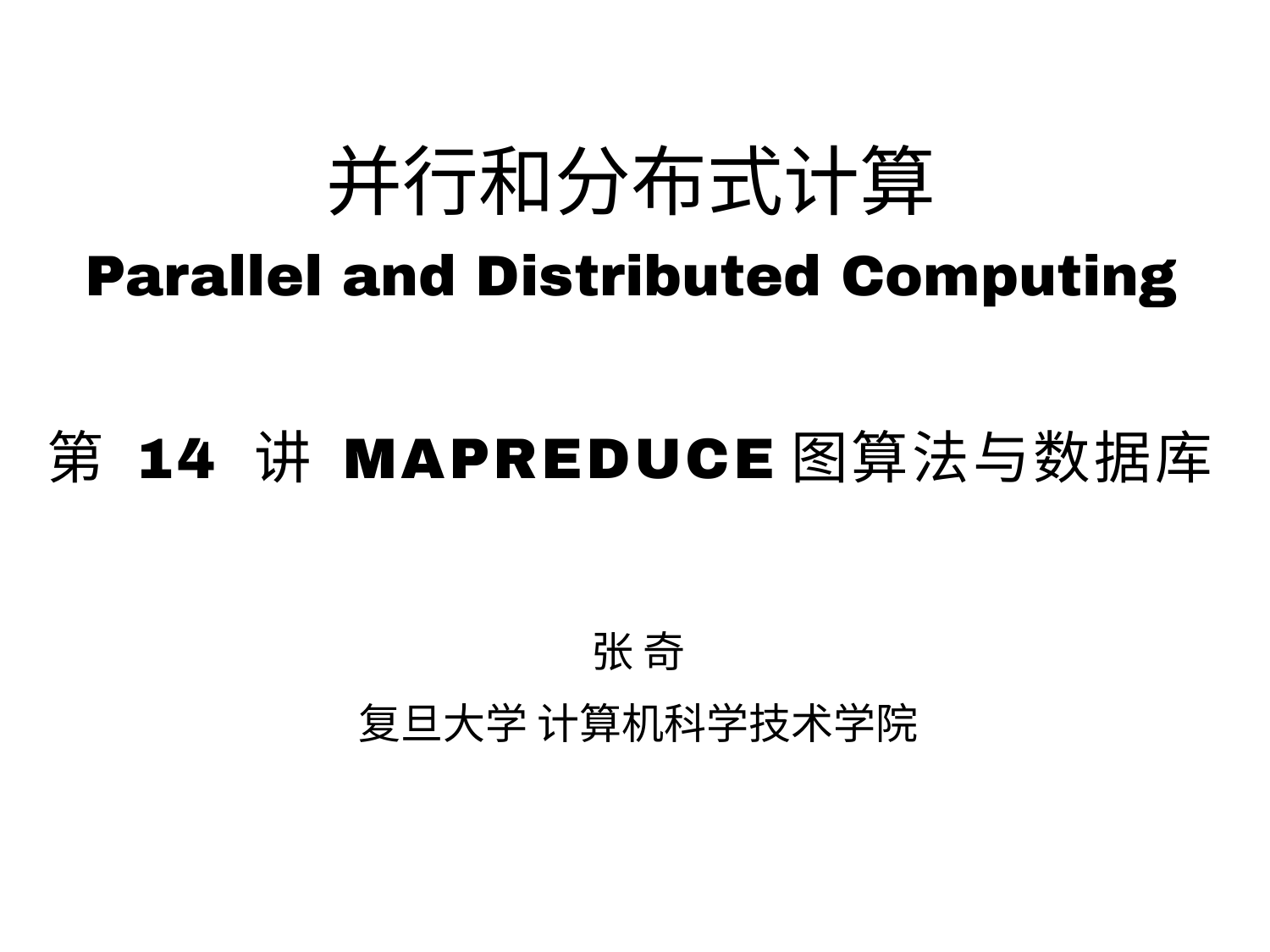

# 并行和分布式计算 Parallel and Distributed Computing 第 14 讲 MAPREDUCE图算法与数据库
张 奇
复旦大学 计算机科学技术学院